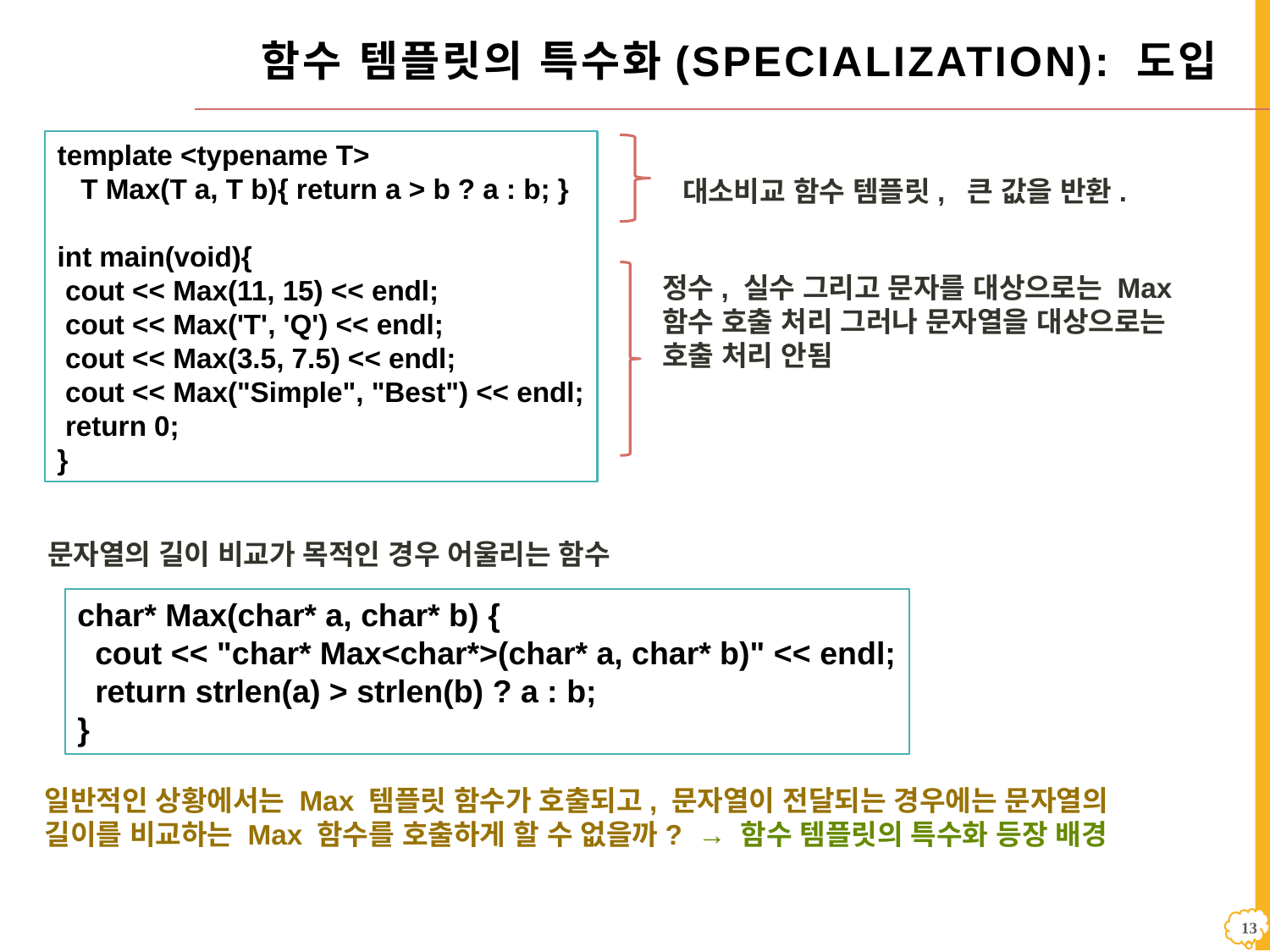

# 함수 템플릿의 특수화(Specialization): 도입
template <typename T>
   T Max(T a, T b){ return a > b ? a : b; }

int main(void){
 cout << Max(11, 15) << endl;
 cout << Max('T', 'Q') << endl;
 cout << Max(3.5, 7.5) << endl;
 cout << Max("Simple", "Best") << endl;
 return 0;
}

대소비교 함수 템플릿,  큰 값을 반환.

정수, 실수 그리고 문자를 대상으로는 Max 함수 호출 처리 그러나 문자열을 대상으로는  호출 처리 안됨
문자열의 길이 비교가 목적인 경우 어울리는 함수
char* Max(char* a, char* b) {
  cout << "char* Max<char*>(char* a, char* b)" << endl;
  return strlen(a) > strlen(b) ? a : b;
}
일반적인 상황에서는 Max 템플릿 함수가 호출되고, 문자열이 전달되는 경우에는 문자열의 길이를 비교하는 Max 함수를 호출하게 할 수 없을까?  → 함수 템플릿의 특수화 등장 배경
13